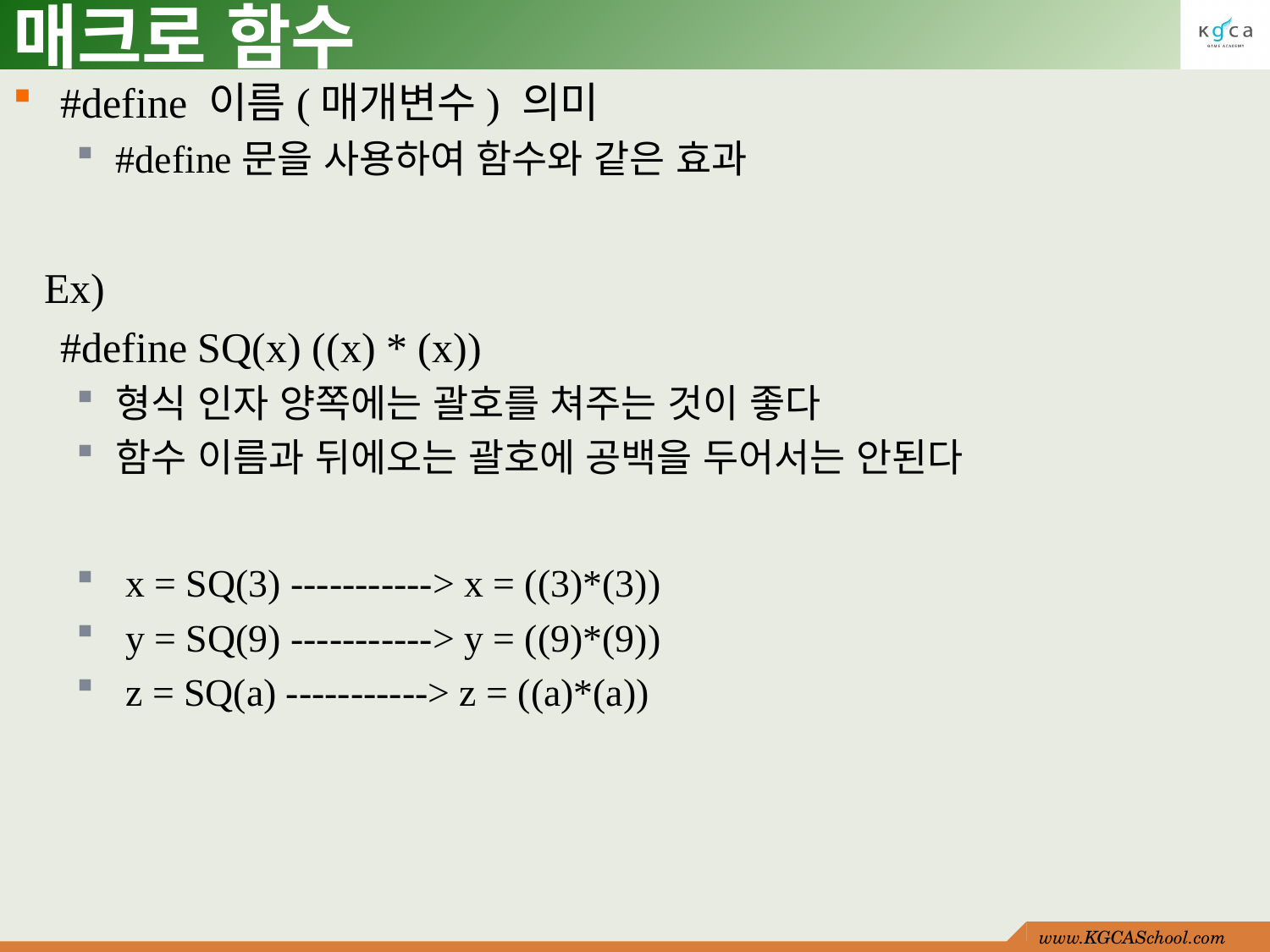

# 매크로 함수
#define 이름(매개변수) 의미
#define문을 사용하여 함수와 같은 효과

   Ex)
	#define SQ(x) ((x) * (x))
형식 인자 양쪽에는 괄호를 쳐주는 것이 좋다
함수 이름과 뒤에오는 괄호에 공백을 두어서는 안된다

 x = SQ(3) -----------> x = ((3)*(3))
 y = SQ(9) -----------> y = ((9)*(9))
 z = SQ(a) -----------> z = ((a)*(a))